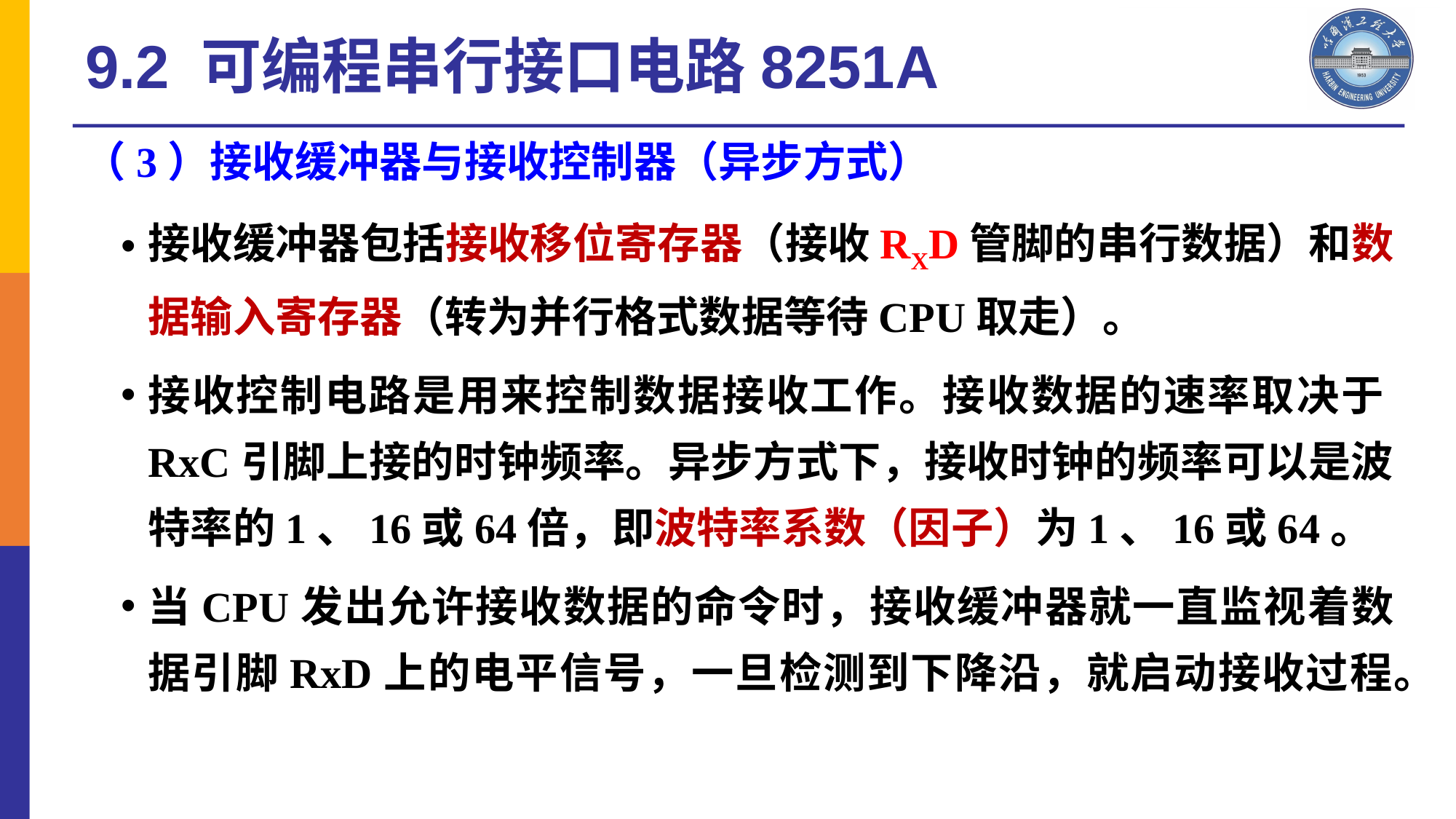

9.2 可编程串行接口电路8251A
（3）接收缓冲器与接收控制器（异步方式）
接收缓冲器包括接收移位寄存器（接收RXD管脚的串行数据）和数据输入寄存器（转为并行格式数据等待CPU取走）。
接收控制电路是用来控制数据接收工作。接收数据的速率取决于RxC引脚上接的时钟频率。异步方式下，接收时钟的频率可以是波特率的1、16或64倍，即波特率系数（因子）为1、16或64。
当CPU发出允许接收数据的命令时，接收缓冲器就一直监视着数据引脚RxD上的电平信号，一旦检测到下降沿，就启动接收过程。